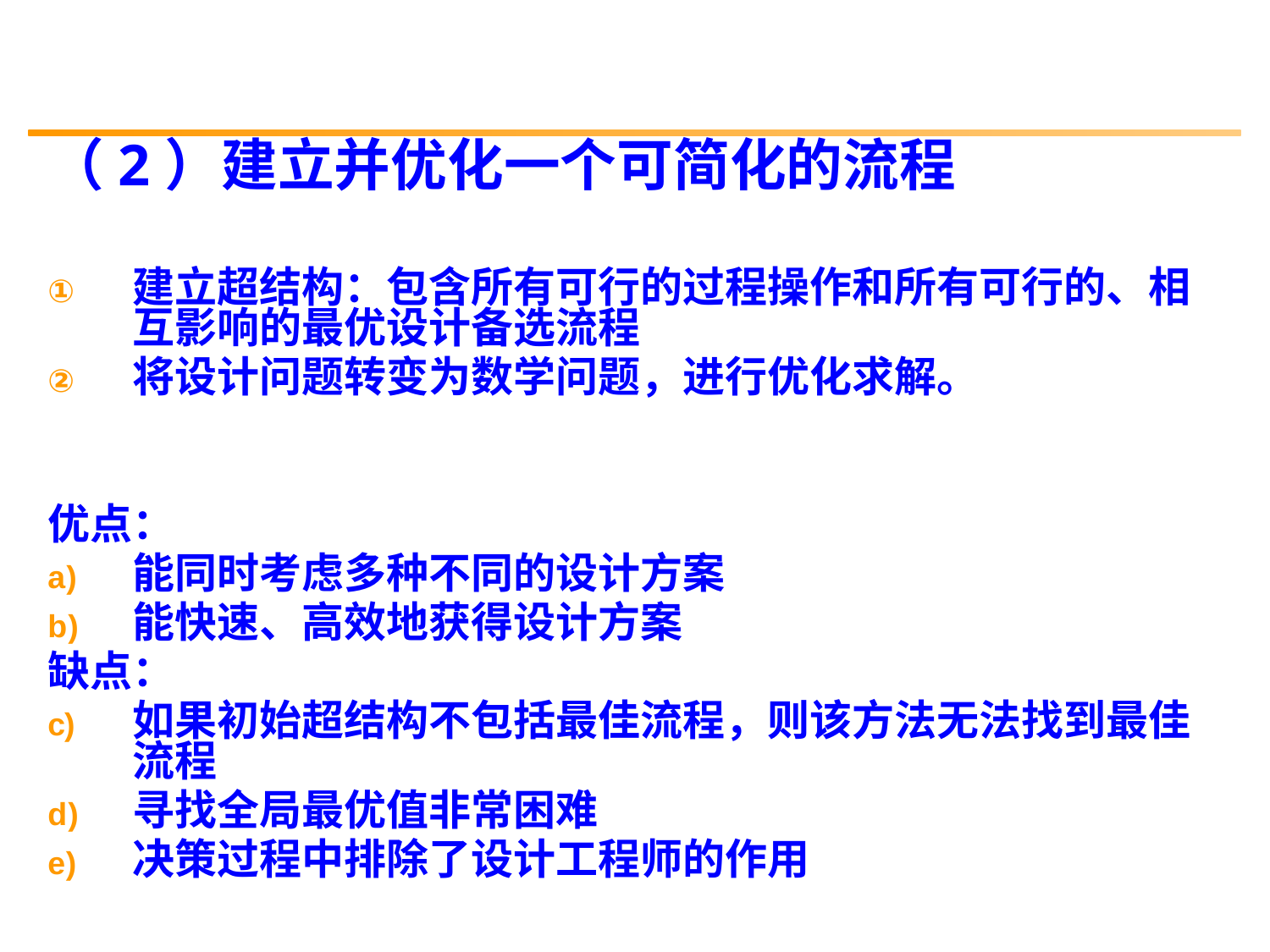

（2）建立并优化一个可简化的流程

建立超结构：包含所有可行的过程操作和所有可行的、相互影响的最优设计备选流程
将设计问题转变为数学问题，进行优化求解。

优点：
能同时考虑多种不同的设计方案
能快速、高效地获得设计方案
缺点：
如果初始超结构不包括最佳流程，则该方法无法找到最佳流程
寻找全局最优值非常困难
决策过程中排除了设计工程师的作用